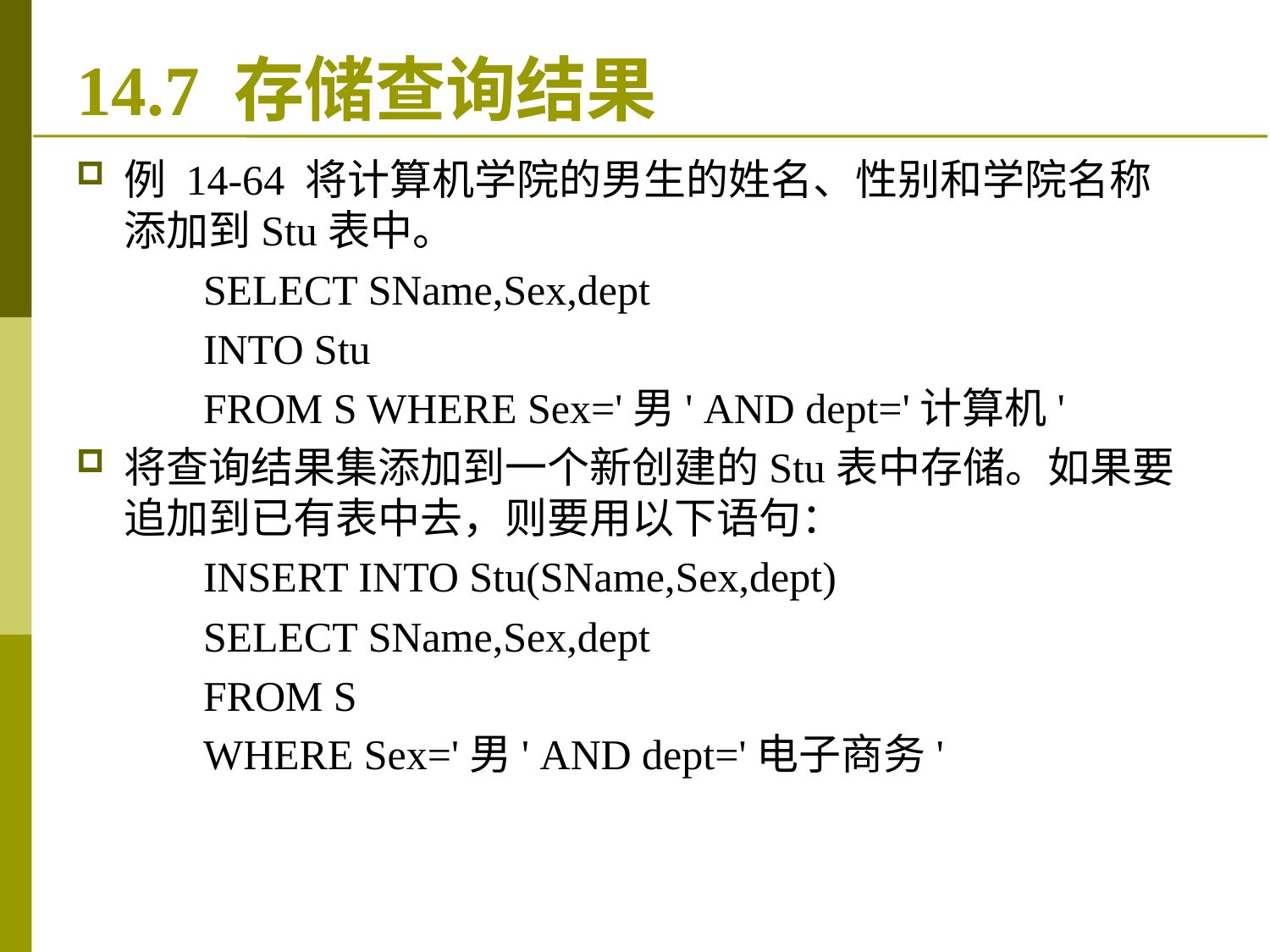

# 14.7 存储查询结果
例 14‑64 将计算机学院的男生的姓名、性别和学院名称添加到Stu表中。
	SELECT SName,Sex,dept
	INTO Stu
	FROM S WHERE Sex='男' AND dept='计算机'
将查询结果集添加到一个新创建的Stu表中存储。如果要追加到已有表中去，则要用以下语句：
	INSERT INTO Stu(SName,Sex,dept)
	SELECT SName,Sex,dept
	FROM S
	WHERE Sex='男' AND dept='电子商务'